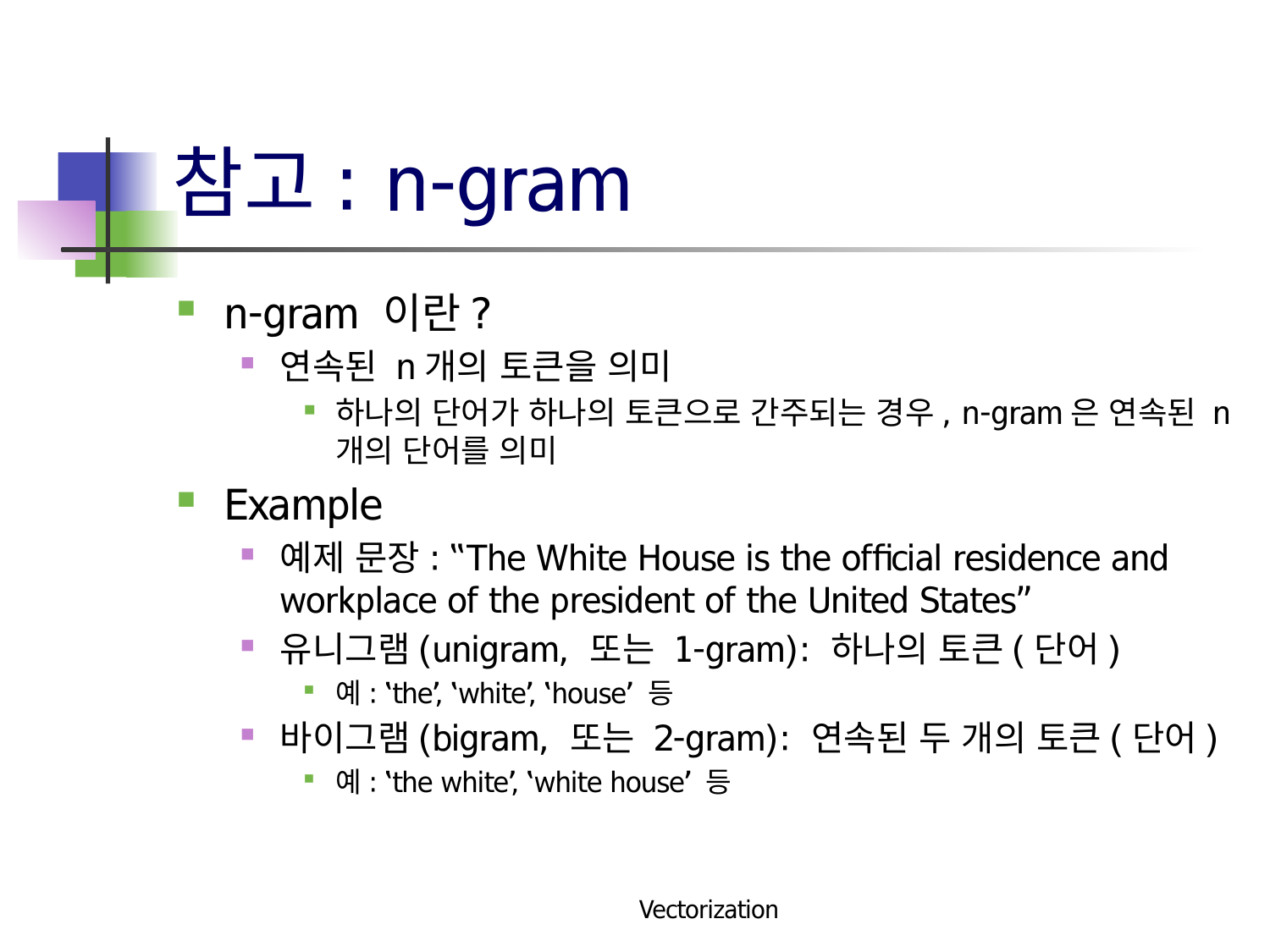

# 참고: n-gram
n-gram 이란?
연속된 n개의 토큰을 의미
하나의 단어가 하나의 토큰으로 간주되는 경우, n-gram은 연속된 n개의 단어를 의미
Example
예제 문장: “The White House is the official residence and workplace of the president of the United States”
유니그램(unigram, 또는 1-gram): 하나의 토큰(단어)
예: ‘the’, ‘white’, ‘house’ 등
바이그램(bigram, 또는 2-gram): 연속된 두 개의 토큰(단어)
예: ‘the white’, ‘white house’ 등

Vectorization